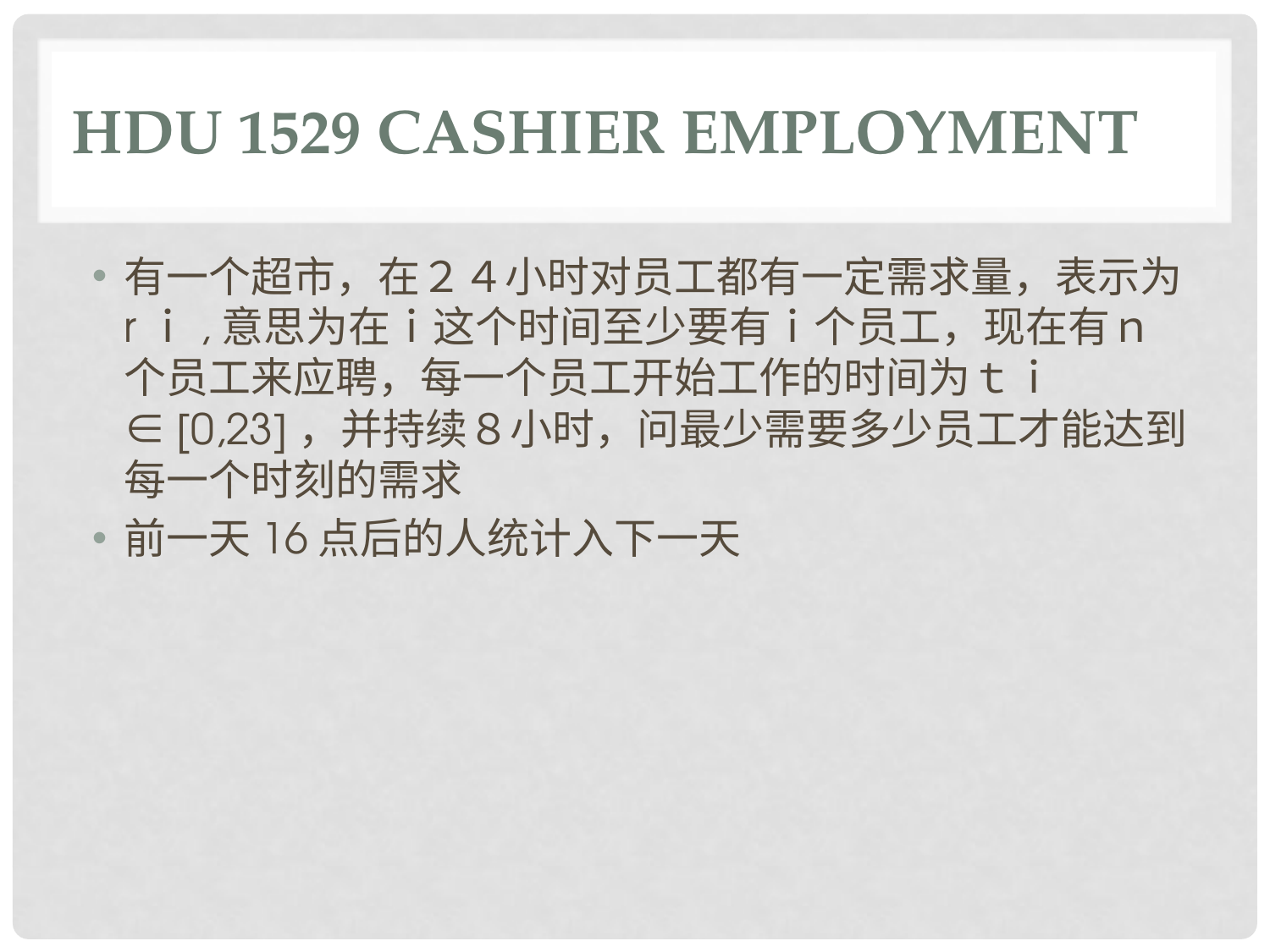

# HDU 1529 Cashier Employment
有一个超市，在２４小时对员工都有一定需求量，表示为rｉ,意思为在ｉ这个时间至少要有ｉ个员工，现在有ｎ个员工来应聘，每一个员工开始工作的时间为ｔｉ∈[0,23]，并持续８小时，问最少需要多少员工才能达到每一个时刻的需求
前一天16点后的人统计入下一天